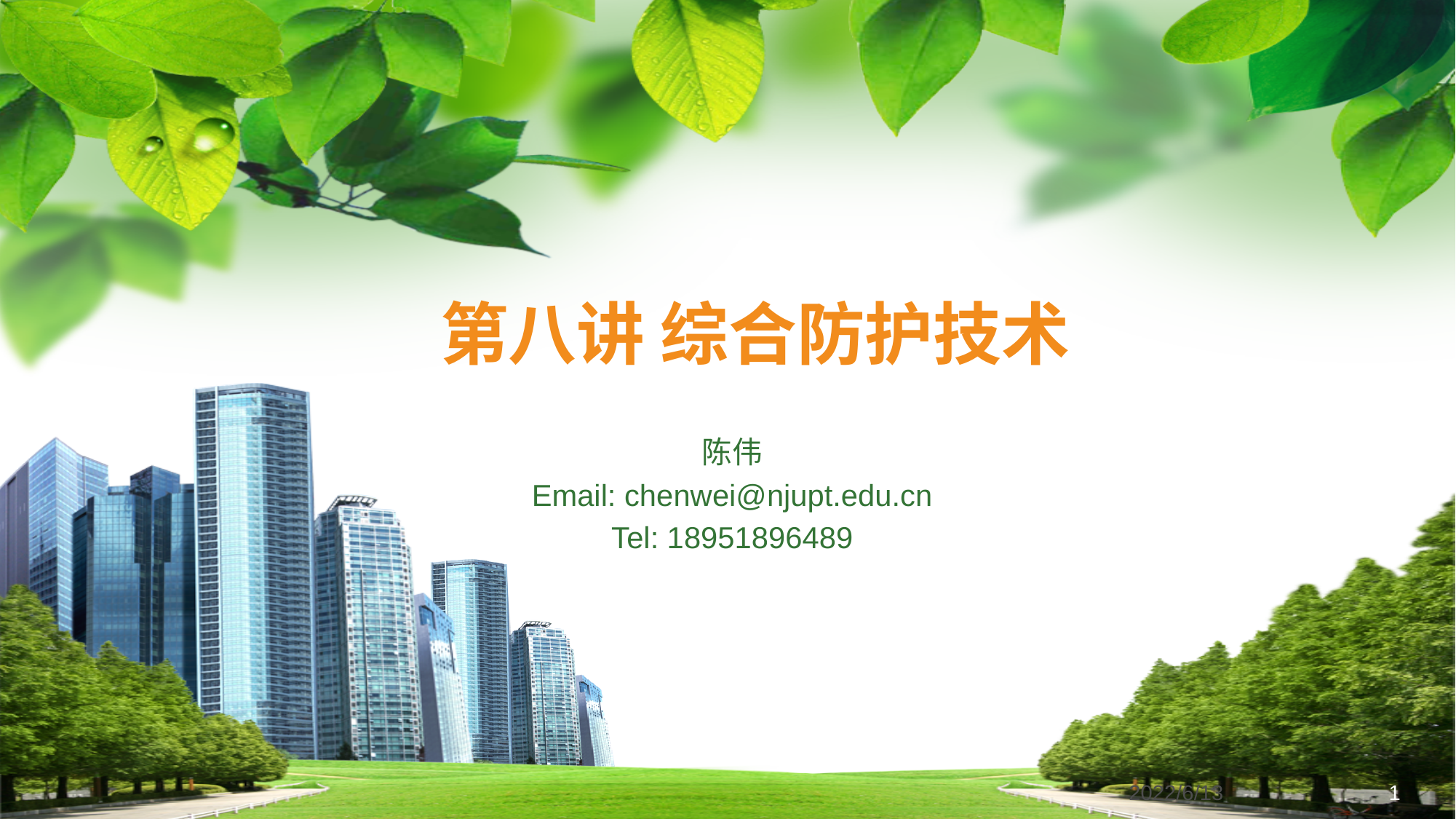

# 第八讲 综合防护技术
陈伟
Email: chenwei@njupt.edu.cn
Tel: 18951896489

2022/6/13
1